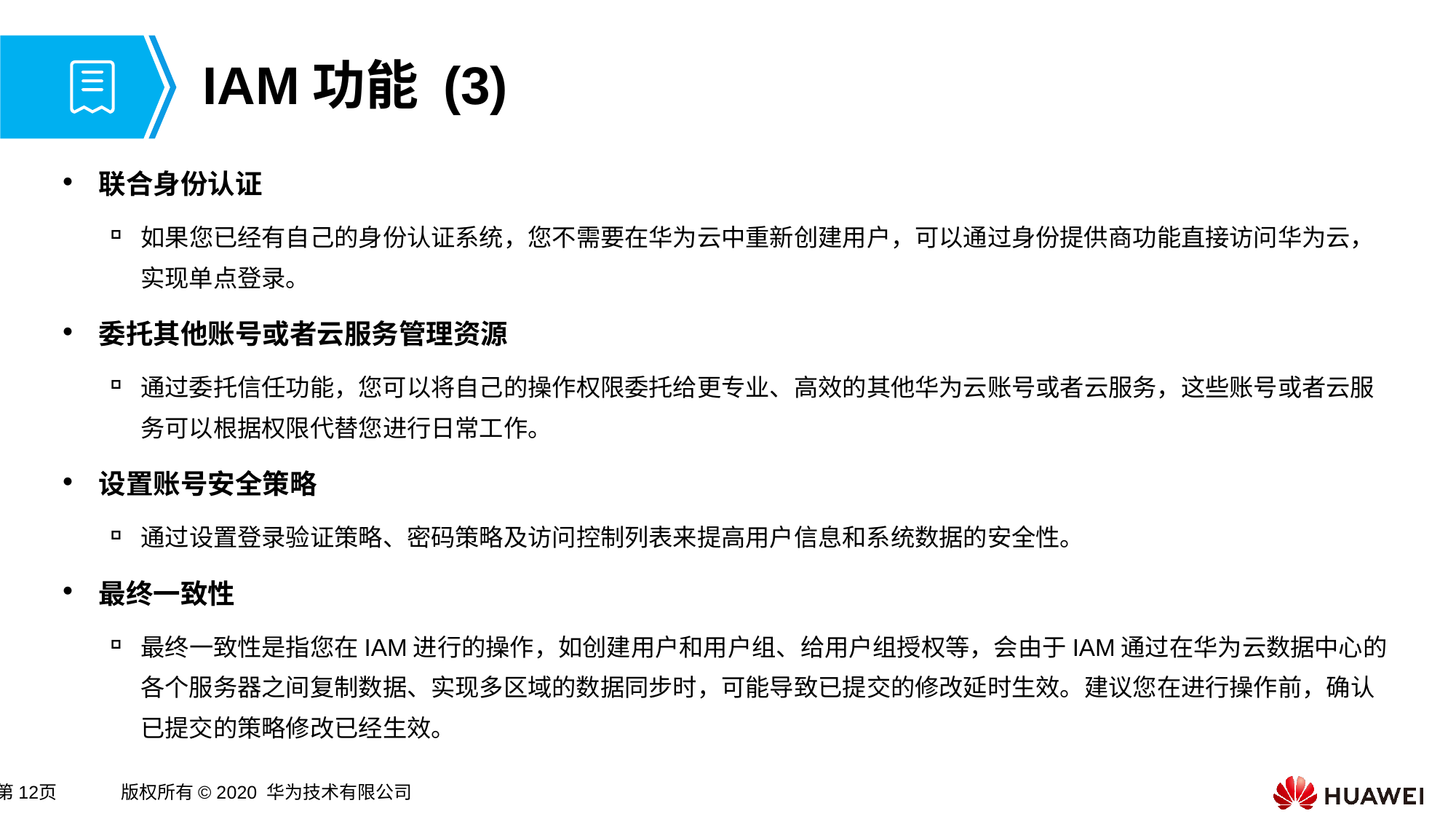

# IAM功能 (3)
联合身份认证
如果您已经有自己的身份认证系统，您不需要在华为云中重新创建用户，可以通过身份提供商功能直接访问华为云，实现单点登录。
委托其他账号或者云服务管理资源
通过委托信任功能，您可以将自己的操作权限委托给更专业、高效的其他华为云账号或者云服务，这些账号或者云服务可以根据权限代替您进行日常工作。
设置账号安全策略
通过设置登录验证策略、密码策略及访问控制列表来提高用户信息和系统数据的安全性。
最终一致性
最终一致性是指您在IAM进行的操作，如创建用户和用户组、给用户组授权等，会由于IAM通过在华为云数据中心的各个服务器之间复制数据、实现多区域的数据同步时，可能导致已提交的修改延时生效。建议您在进行操作前，确认已提交的策略修改已经生效。